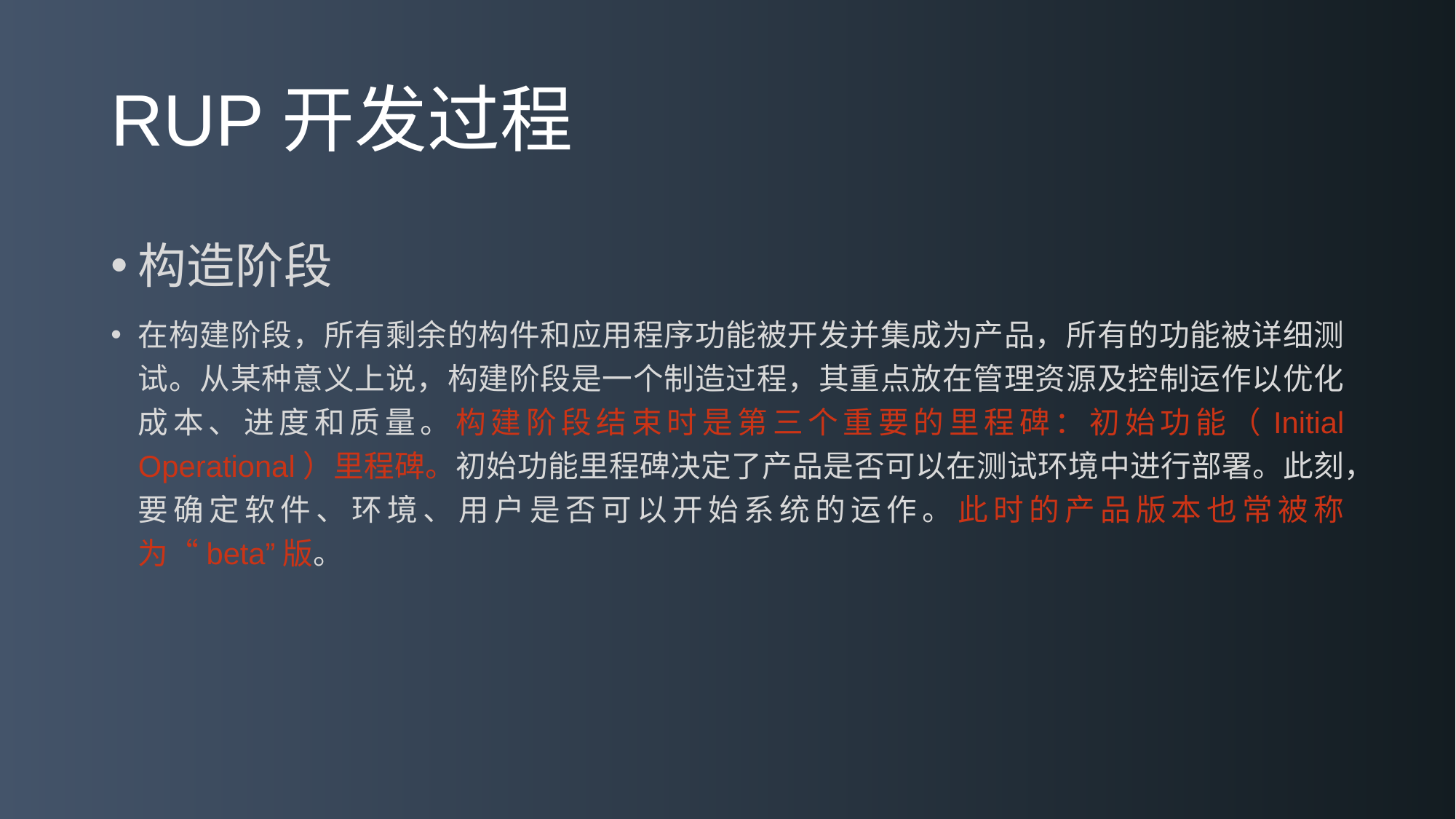

# RUP开发过程
构造阶段
在构建阶段，所有剩余的构件和应用程序功能被开发并集成为产品，所有的功能被详细测试。从某种意义上说，构建阶段是一个制造过程，其重点放在管理资源及控制运作以优化成本、进度和质量。构建阶段结束时是第三个重要的里程碑：初始功能（Initial Operational）里程碑。初始功能里程碑决定了产品是否可以在测试环境中进行部署。此刻，要确定软件、环境、用户是否可以开始系统的运作。此时的产品版本也常被称为“beta”版。